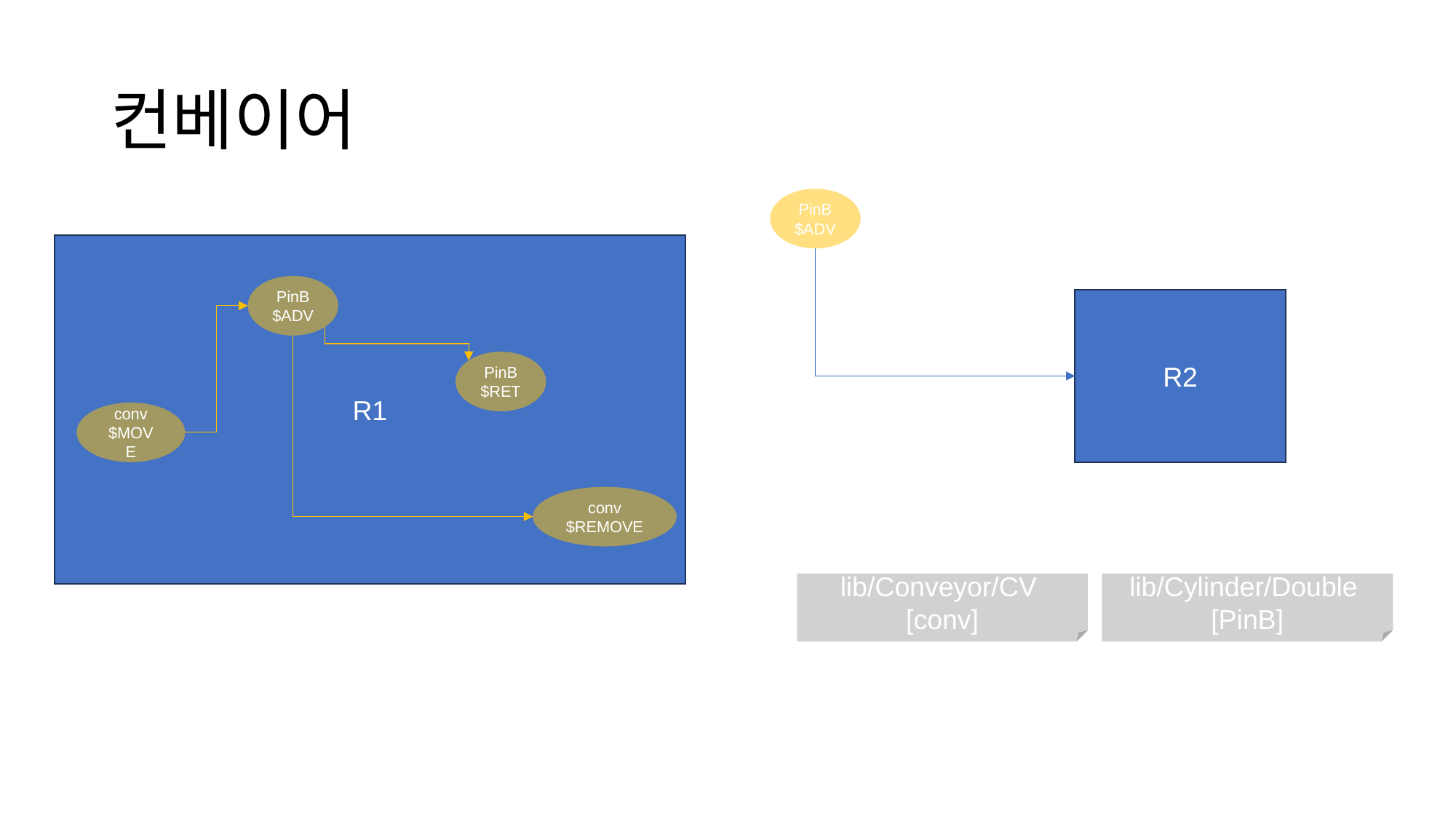

# 컨베이어
PinB $ADV
R1
conv $MOVE
conv $REMOVE
PinB $ADV
PinB $RET
R2
lib/Conveyor/CV
[conv]
lib/Cylinder/Double
[PinB]